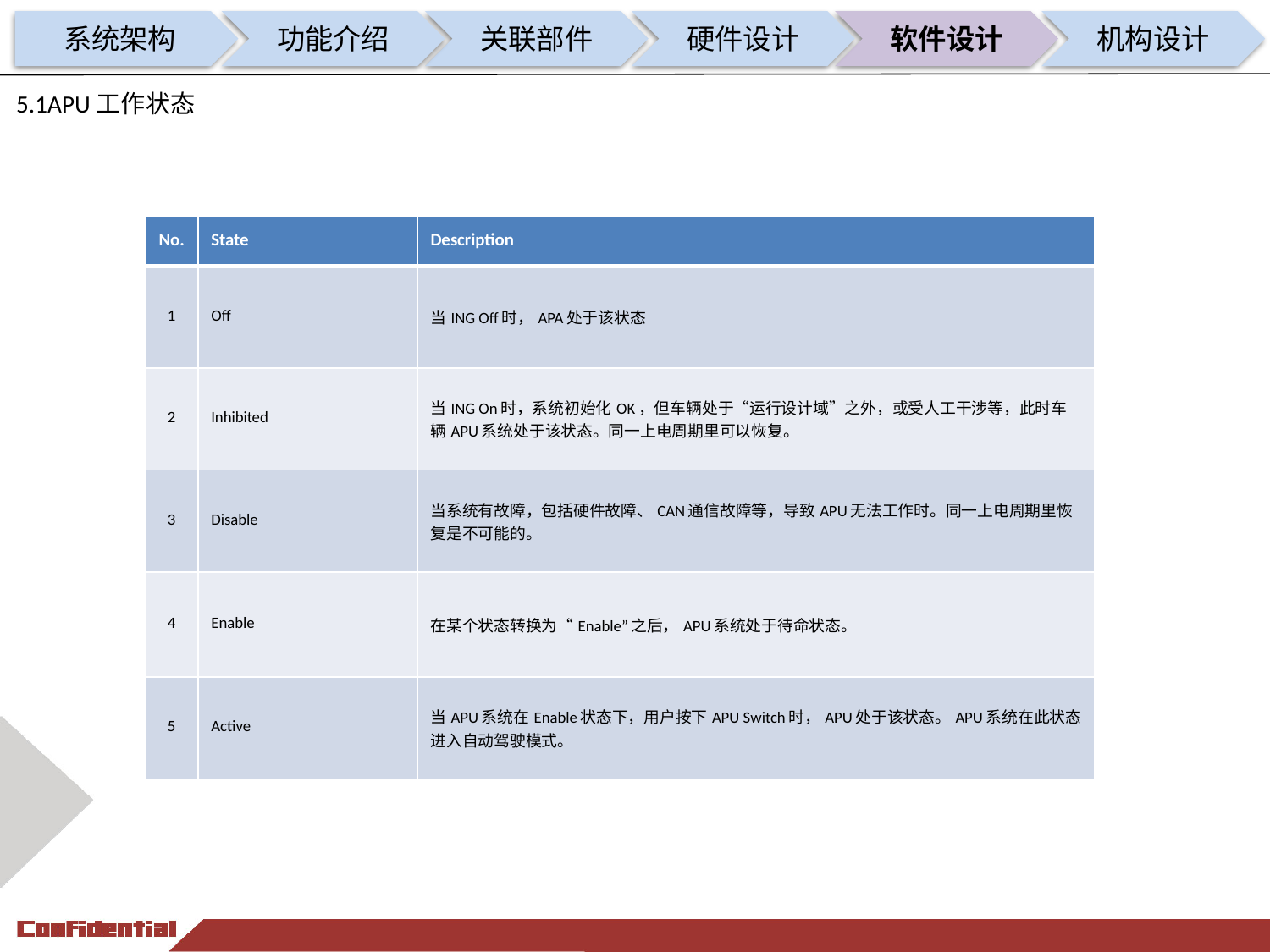

系统架构
功能介绍
关联部件
硬件设计
软件设计
机构设计
5.1APU工作状态
| No. | State | Description |
| --- | --- | --- |
| 1 | Off | 当ING Off时，APA处于该状态 |
| 2 | Inhibited | 当ING On时，系统初始化OK，但车辆处于“运行设计域”之外，或受人工干涉等，此时车辆APU系统处于该状态。同一上电周期里可以恢复。 |
| 3 | Disable | 当系统有故障，包括硬件故障、CAN通信故障等，导致APU无法工作时。同一上电周期里恢复是不可能的。 |
| 4 | Enable | 在某个状态转换为“Enable”之后，APU系统处于待命状态。 |
| 5 | Active | 当APU系统在Enable状态下，用户按下APU Switch时，APU处于该状态。APU系统在此状态进入自动驾驶模式。 |